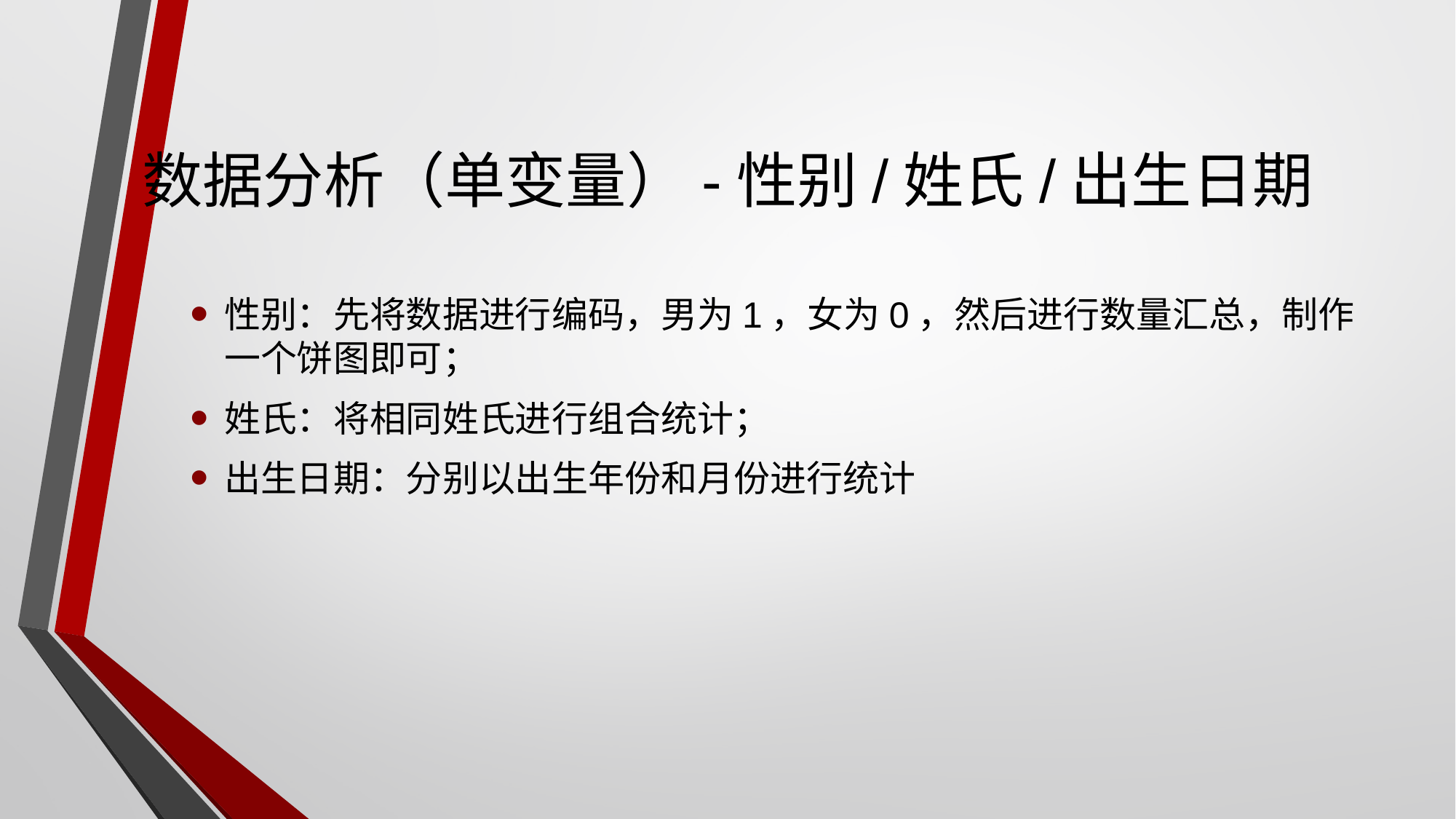

# 数据分析（单变量）-性别/姓氏/出生日期
性别：先将数据进行编码，男为1，女为0，然后进行数量汇总，制作一个饼图即可；
姓氏：将相同姓氏进行组合统计；
出生日期：分别以出生年份和月份进行统计